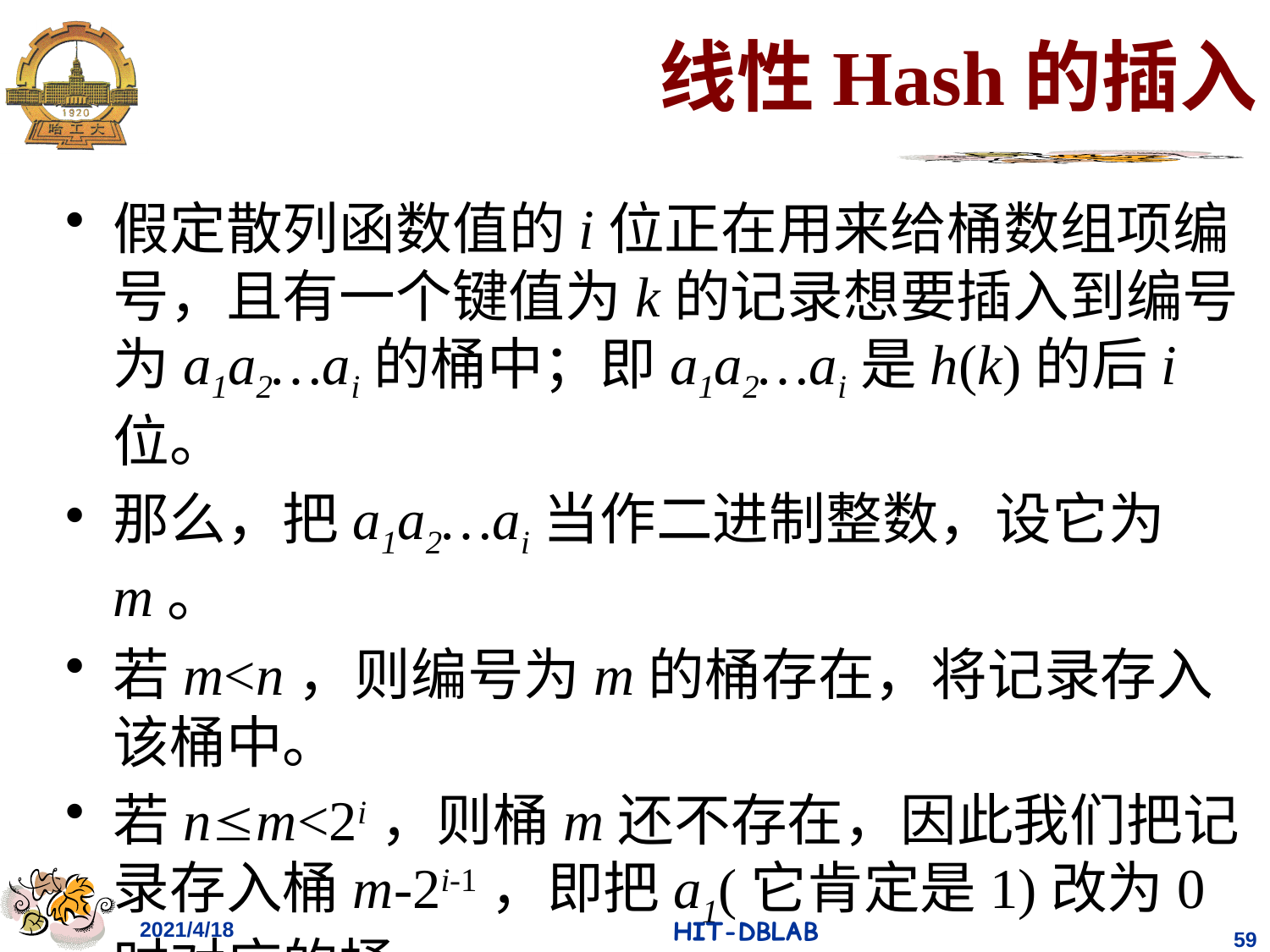

# 线性Hash的插入
假定散列函数值的i位正在用来给桶数组项编号，且有一个键值为k的记录想要插入到编号为a1a2…ai的桶中；即a1a2…ai是h(k)的后i位。
那么，把a1a2…ai当作二进制整数，设它为m。
若m<n，则编号为m的桶存在，将记录存入该桶中。
若n≤m<2i，则桶m还不存在，因此我们把记录存入桶m-2i-1，即把a1(它肯定是1)改为0时对应的桶
2021/4/18
HIT-DBLAB
59